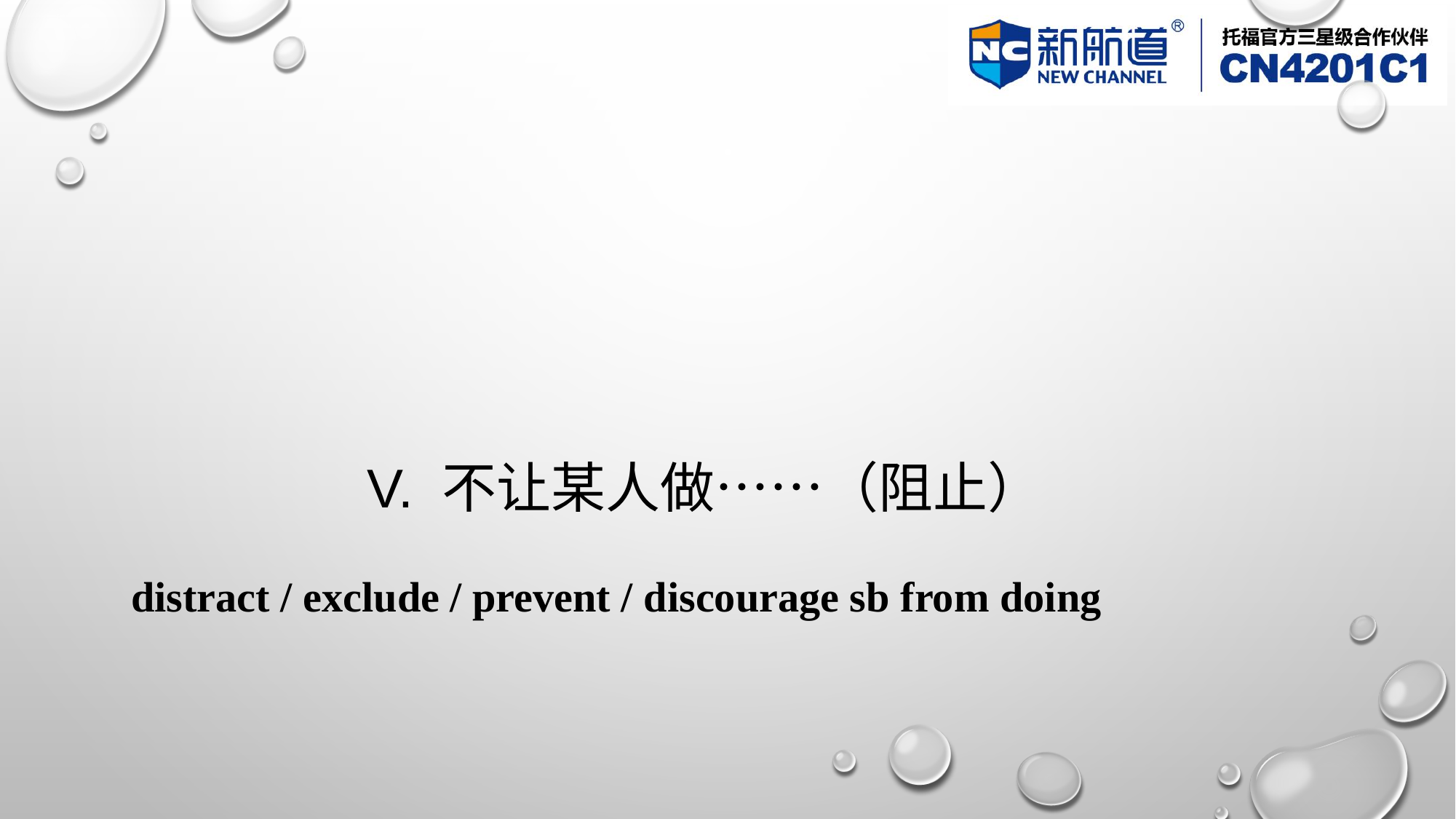

#
v. 不让某人做……（阻止）
distract / exclude / prevent / discourage sb from doing